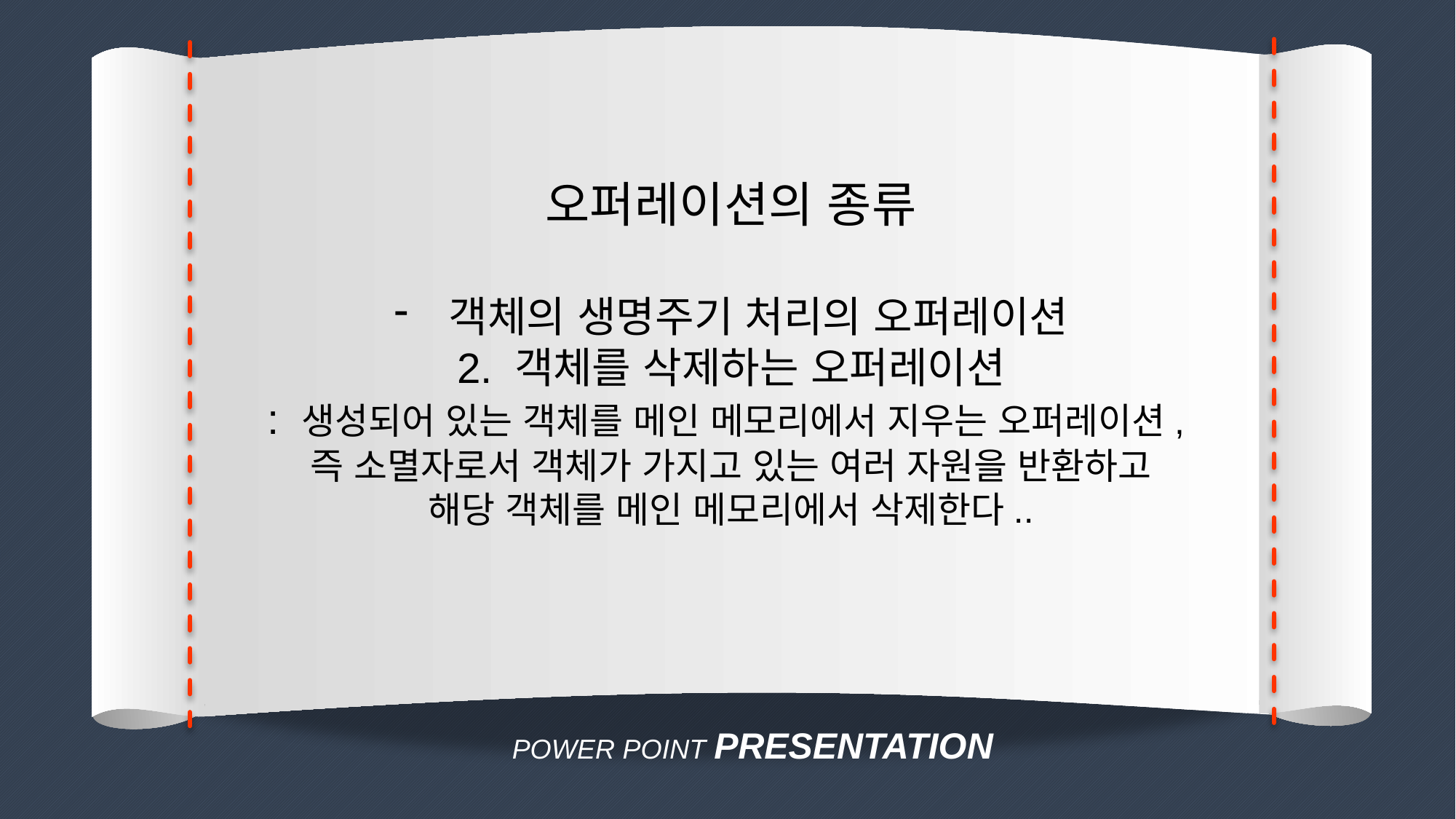

오퍼레이션의 종류

객체의 생명주기 처리의 오퍼레이션
2. 객체를 삭제하는 오퍼레이션
: 생성되어 있는 객체를 메인 메모리에서 지우는 오퍼레이션,
즉 소멸자로서 객체가 가지고 있는 여러 자원을 반환하고
해당 객체를 메인 메모리에서 삭제한다..

POWER POINT PRESENTATION